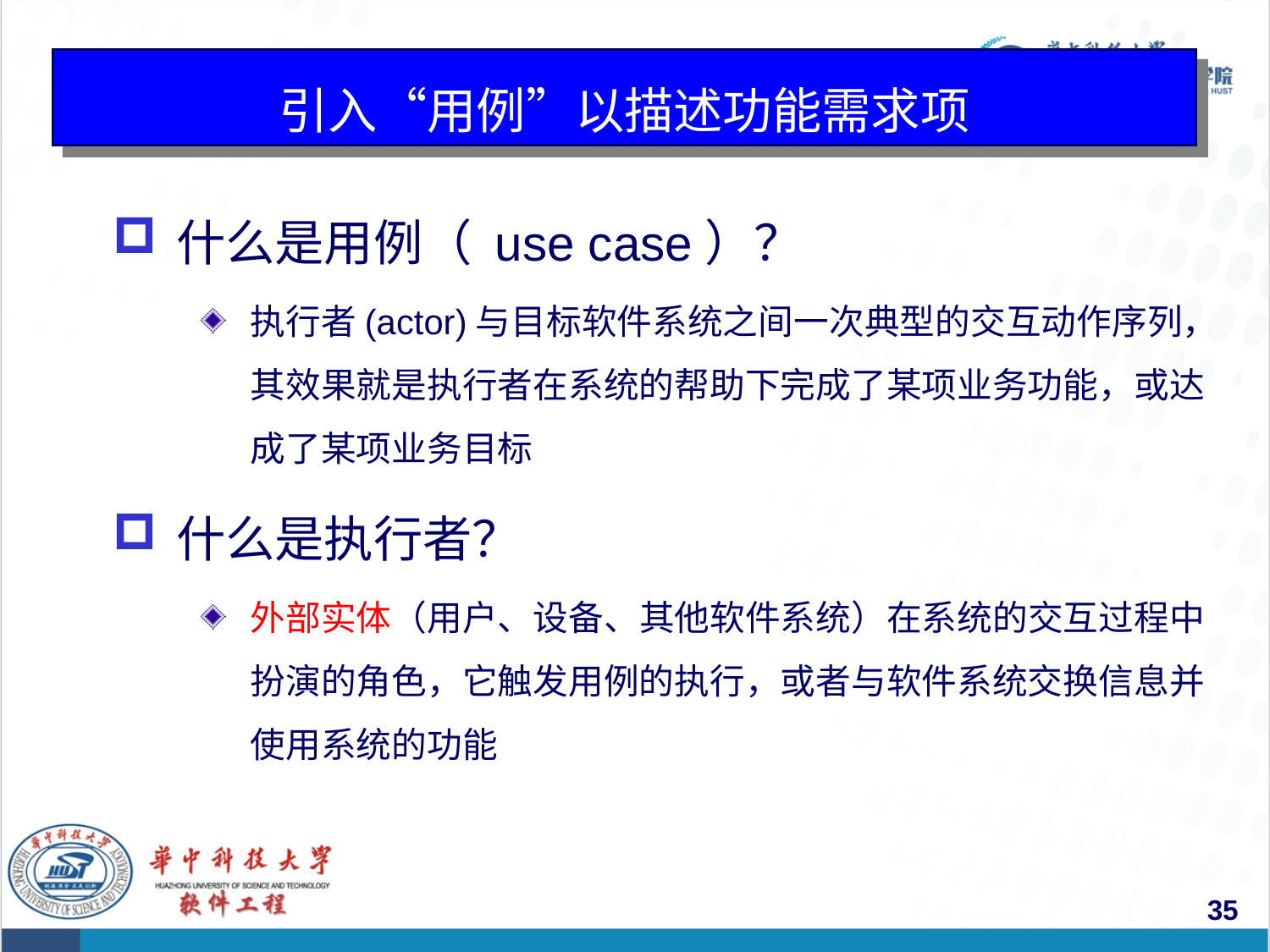

# 引入“用例”以描述功能需求项
什么是用例（ use case）？
执行者(actor)与目标软件系统之间一次典型的交互动作序列，其效果就是执行者在系统的帮助下完成了某项业务功能，或达成了某项业务目标
什么是执行者？
外部实体（用户、设备、其他软件系统）在系统的交互过程中扮演的角色，它触发用例的执行，或者与软件系统交换信息并使用系统的功能
35